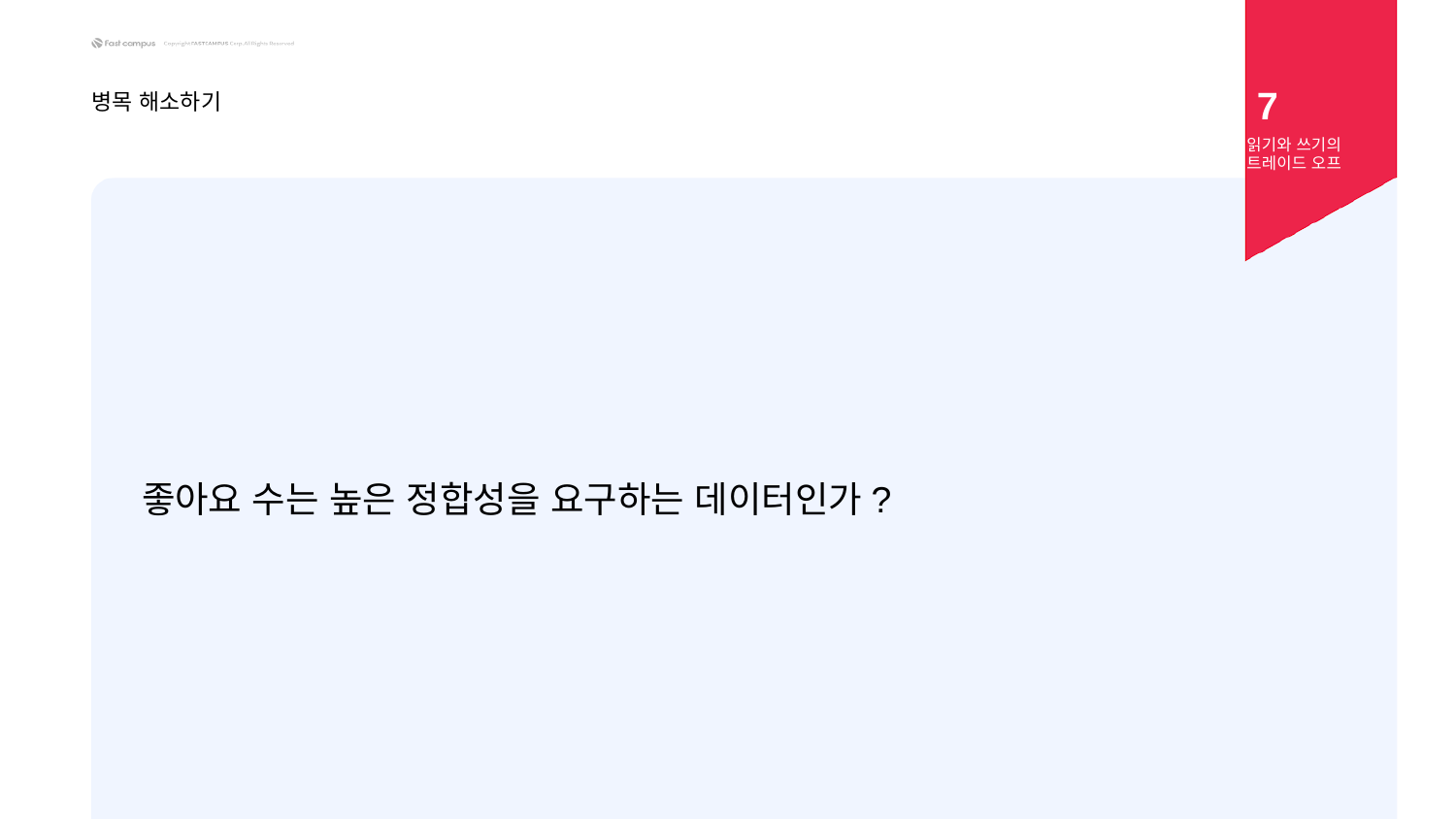

7
병목 해소하기
읽기와 쓰기의 트레이드 오프
좋아요 수는 높은 정합성을 요구하는 데이터인가?